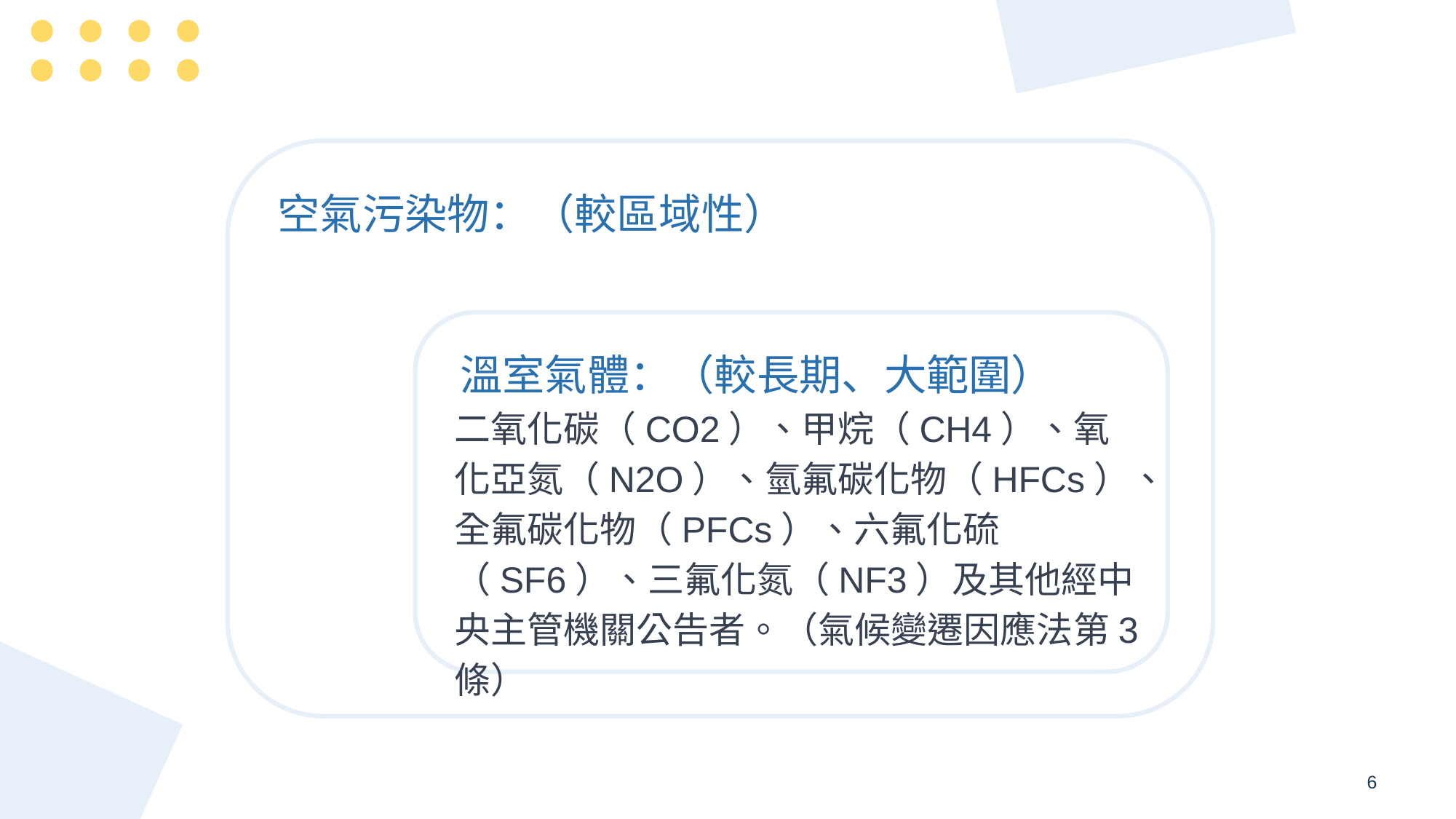

空氣污染物：（較區域性）
溫室氣體：（較長期、大範圍）
二氧化碳（CO2）、甲烷（CH4）、氧化亞氮（N2O）、氫氟碳化物（HFCs）、全氟碳化物（PFCs）、六氟化硫（SF6）、三氟化氮（NF3）及其他經中央主管機關公告者。（氣候變遷因應法第3條）